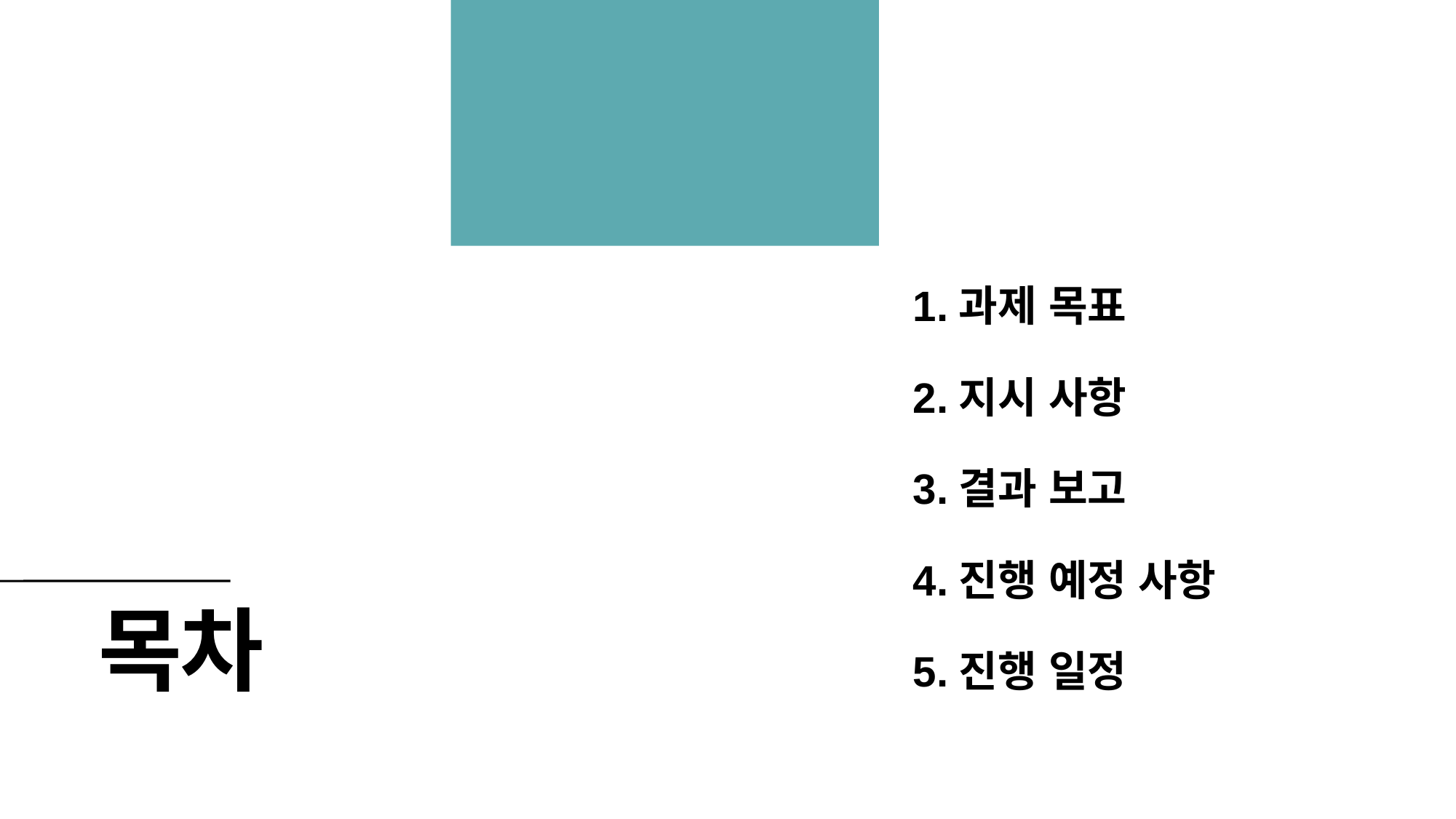

1.과제 목표
2.지시 사항
3.결과 보고
4.진행 예정 사항
5.진행 일정
# 목차